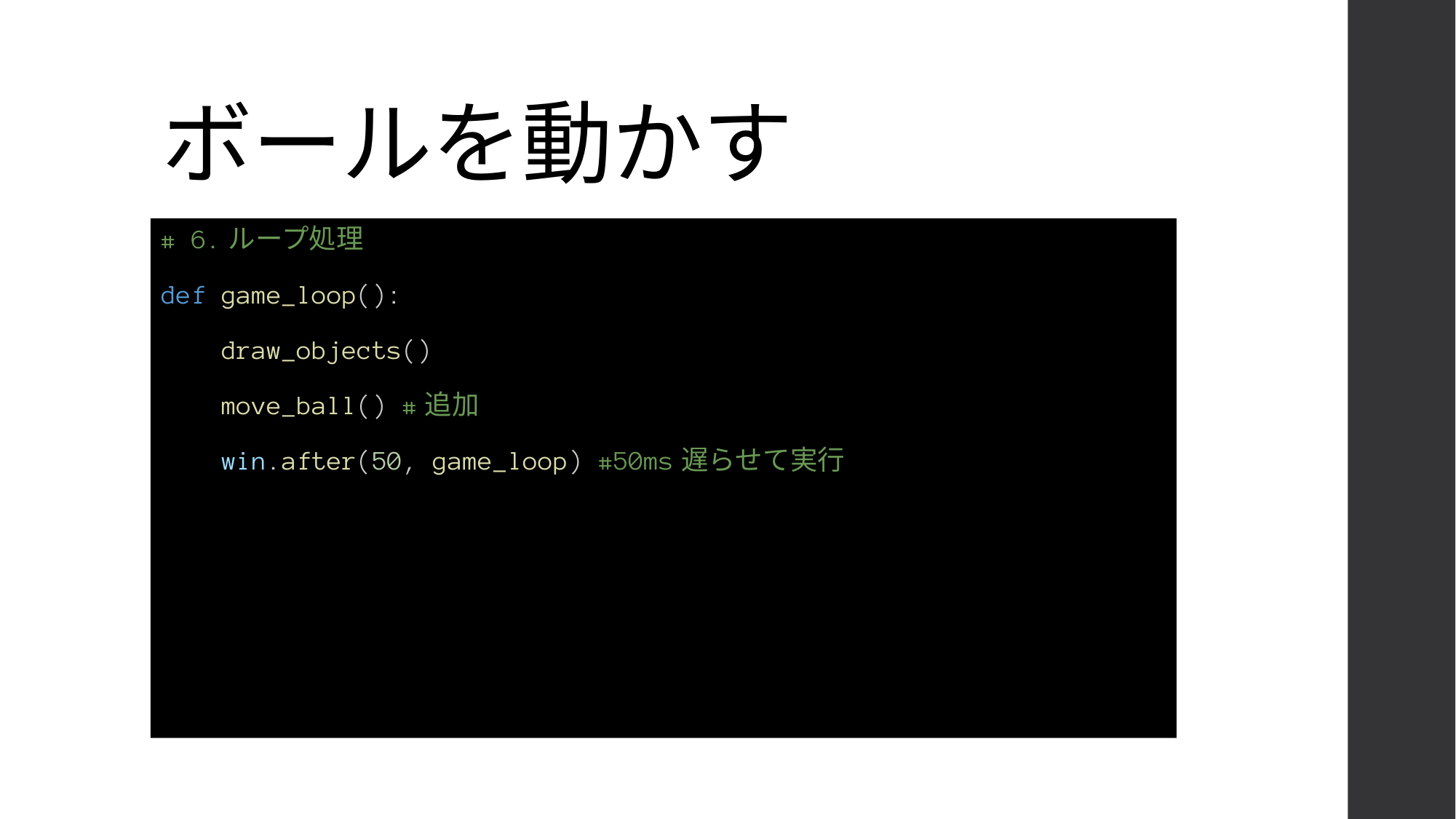

# ボールを動かす
# 6.ループ処理
def game_loop():
    draw_objects()
    move_ball() #追加
    win.after(50, game_loop) #50ms遅らせて実行